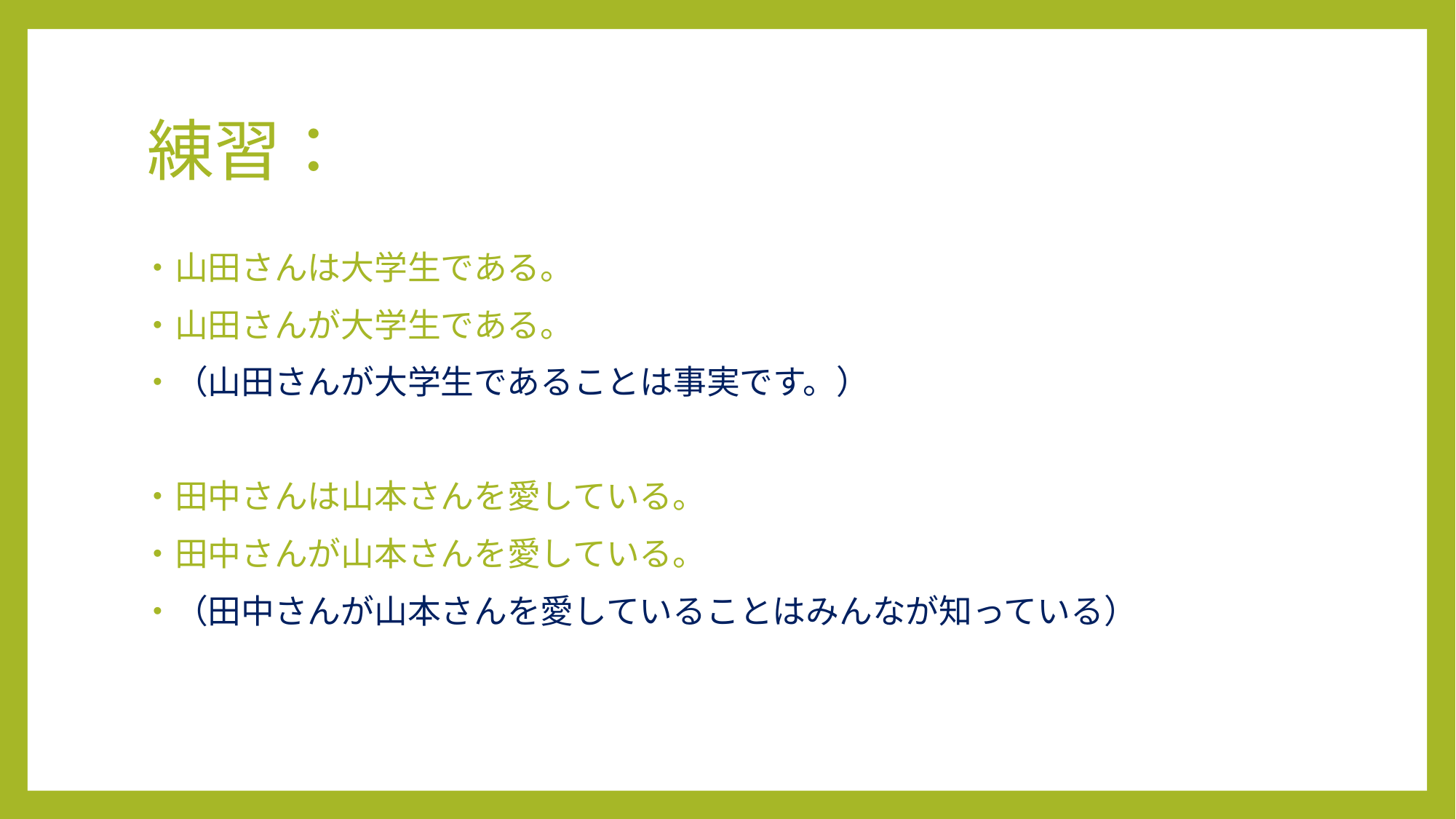

# 練習：
山田さんは大学生である。
山田さんが大学生である。
（山田さんが大学生であることは事実です。）

田中さんは山本さんを愛している。
田中さんが山本さんを愛している。
（田中さんが山本さんを愛していることはみんなが知っている）